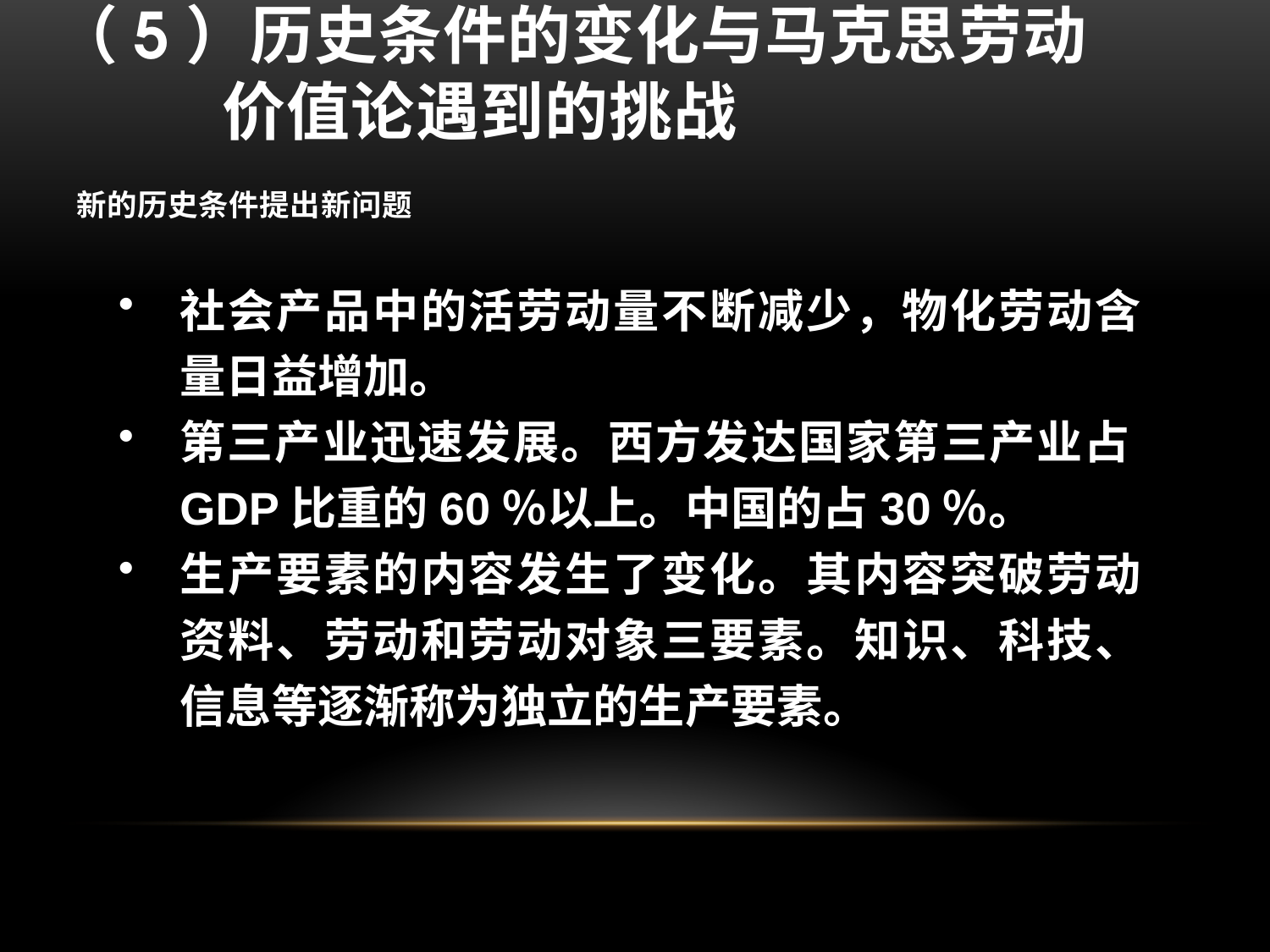

# （5）历史条件的变化与马克思劳动 价值论遇到的挑战
新的历史条件提出新问题
社会产品中的活劳动量不断减少，物化劳动含量日益增加。
第三产业迅速发展。西方发达国家第三产业占GDP比重的60％以上。中国的占30％。
生产要素的内容发生了变化。其内容突破劳动资料、劳动和劳动对象三要素。知识、科技、信息等逐渐称为独立的生产要素。